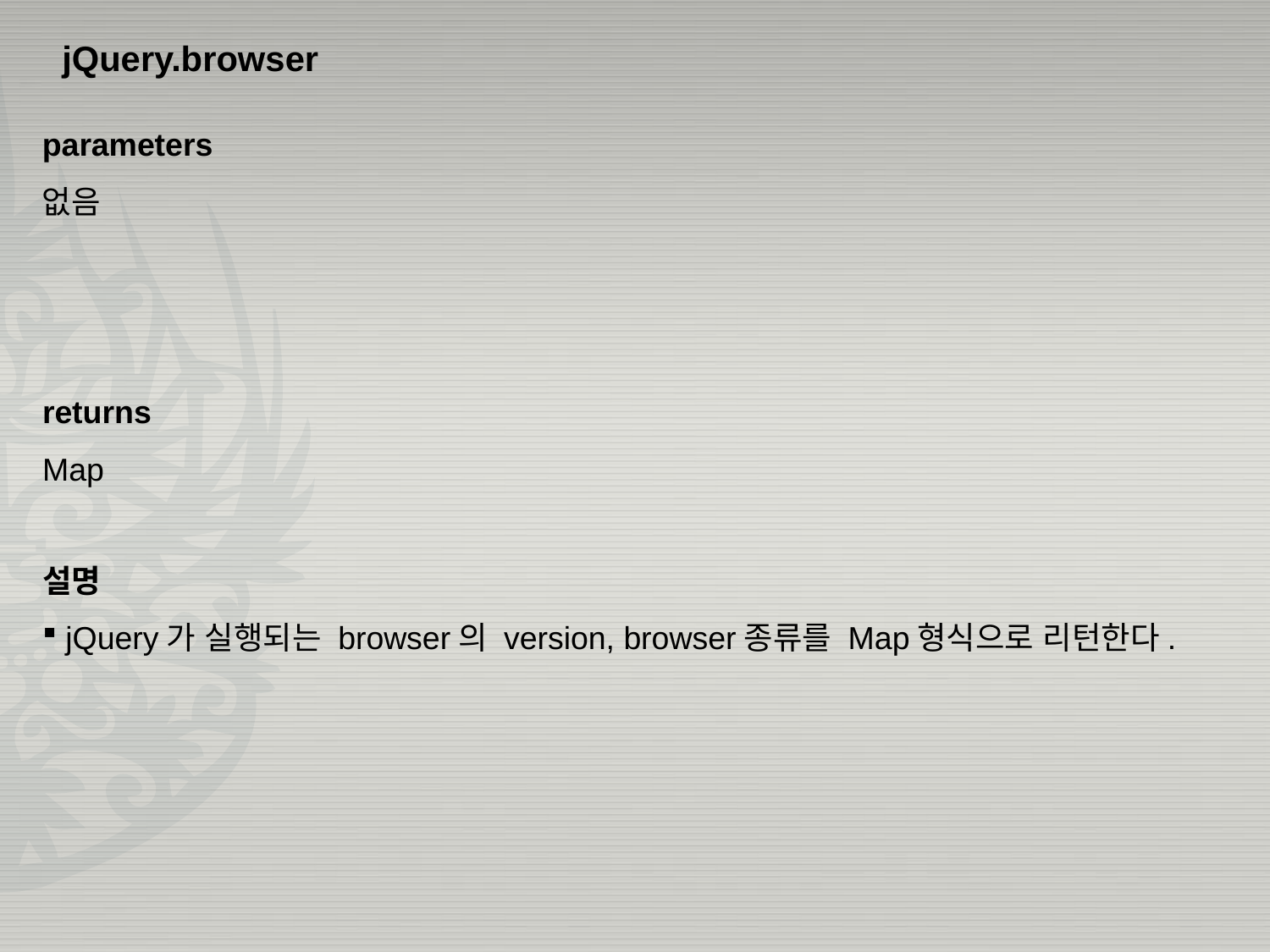

jQuery.browser
parameters
없음
returns
Map
설명
 jQuery가 실행되는 browser의 version, browser종류를 Map형식으로 리턴한다.